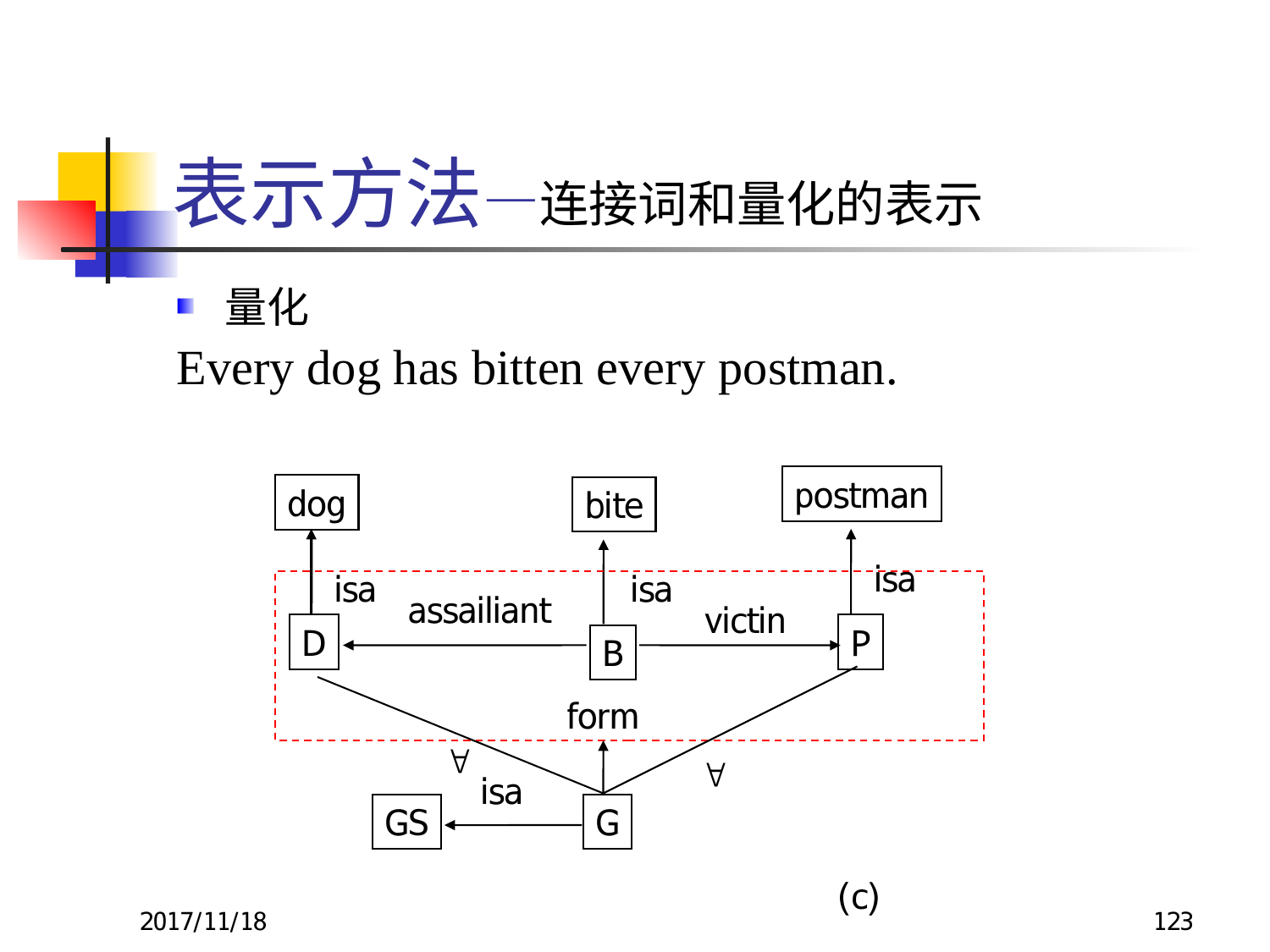

# 表示方法—连接词和量化的表示
量化
Every dog has bitten every postman.
postman
dog
bite

isa
isa
isa

assailiant
victin
D
P
B

form
∀

isa
GS
G

(c)
∀
2017/11/18
123